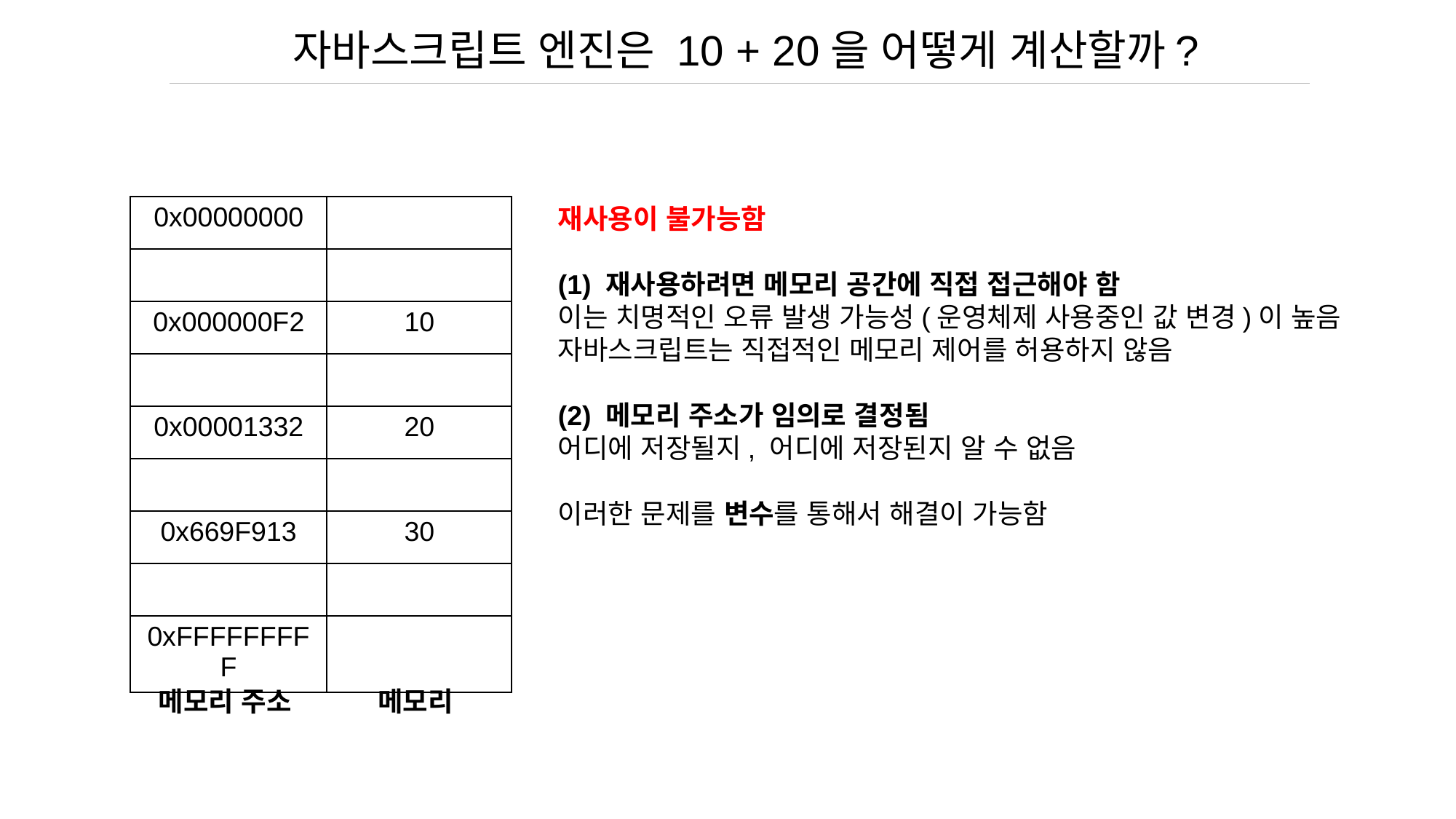

자바스크립트 엔진은 10 + 20을 어떻게 계산할까?
재사용이 불가능함

(1) 재사용하려면 메모리 공간에 직접 접근해야 함
이는 치명적인 오류 발생 가능성(운영체제 사용중인 값 변경)이 높음
자바스크립트는 직접적인 메모리 제어를 허용하지 않음

(2) 메모리 주소가 임의로 결정됨
어디에 저장될지, 어디에 저장된지 알 수 없음

이러한 문제를 변수를 통해서 해결이 가능함
| 0x00000000 |  |
| --- | --- |
|  |  |
| 0x000000F2 | 10 |
|  |  |
| 0x00001332 | 20 |
|  |  |
| 0x669F913 | 30 |
|  |  |
| 0xFFFFFFFFF |  |
메모리 주소
메모리